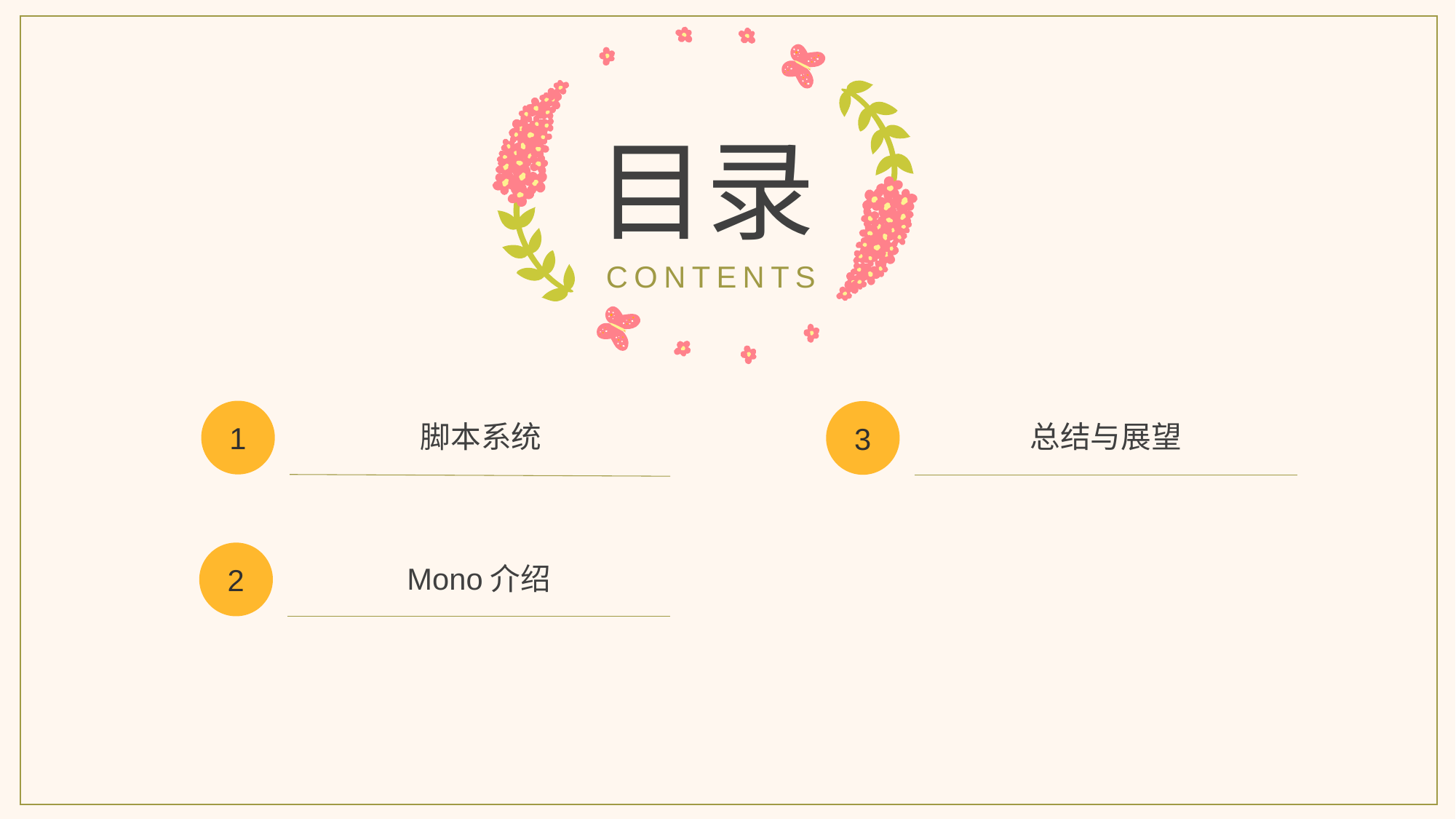

目录
CONTENTS
1
3
脚本系统
总结与展望
2
Mono介绍